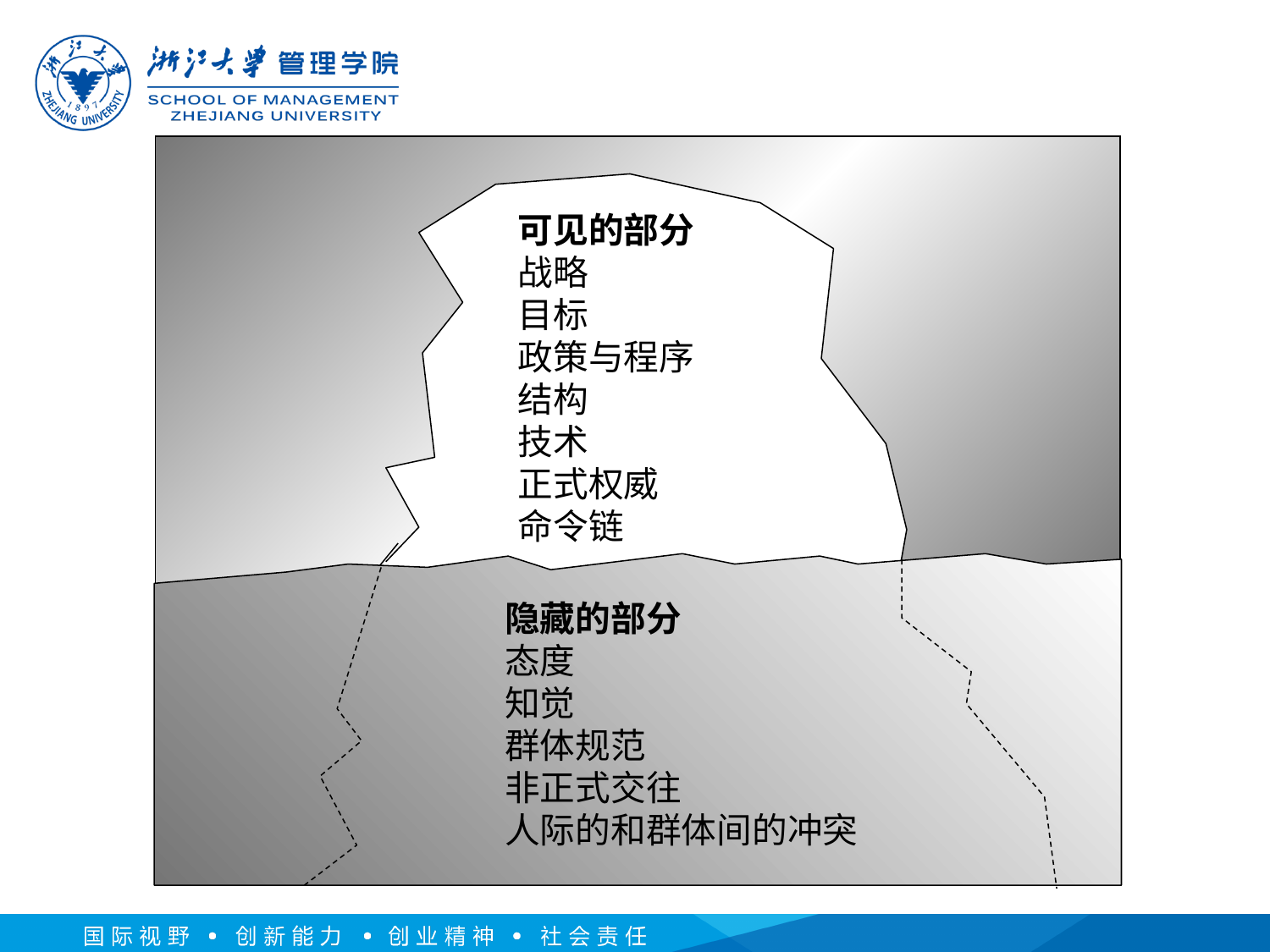

可见的部分
战略
目标
政策与程序
结构
技术
正式权威
命令链

隐藏的部分
态度
知觉
群体规范
非正式交往
人际的和群体间的冲突